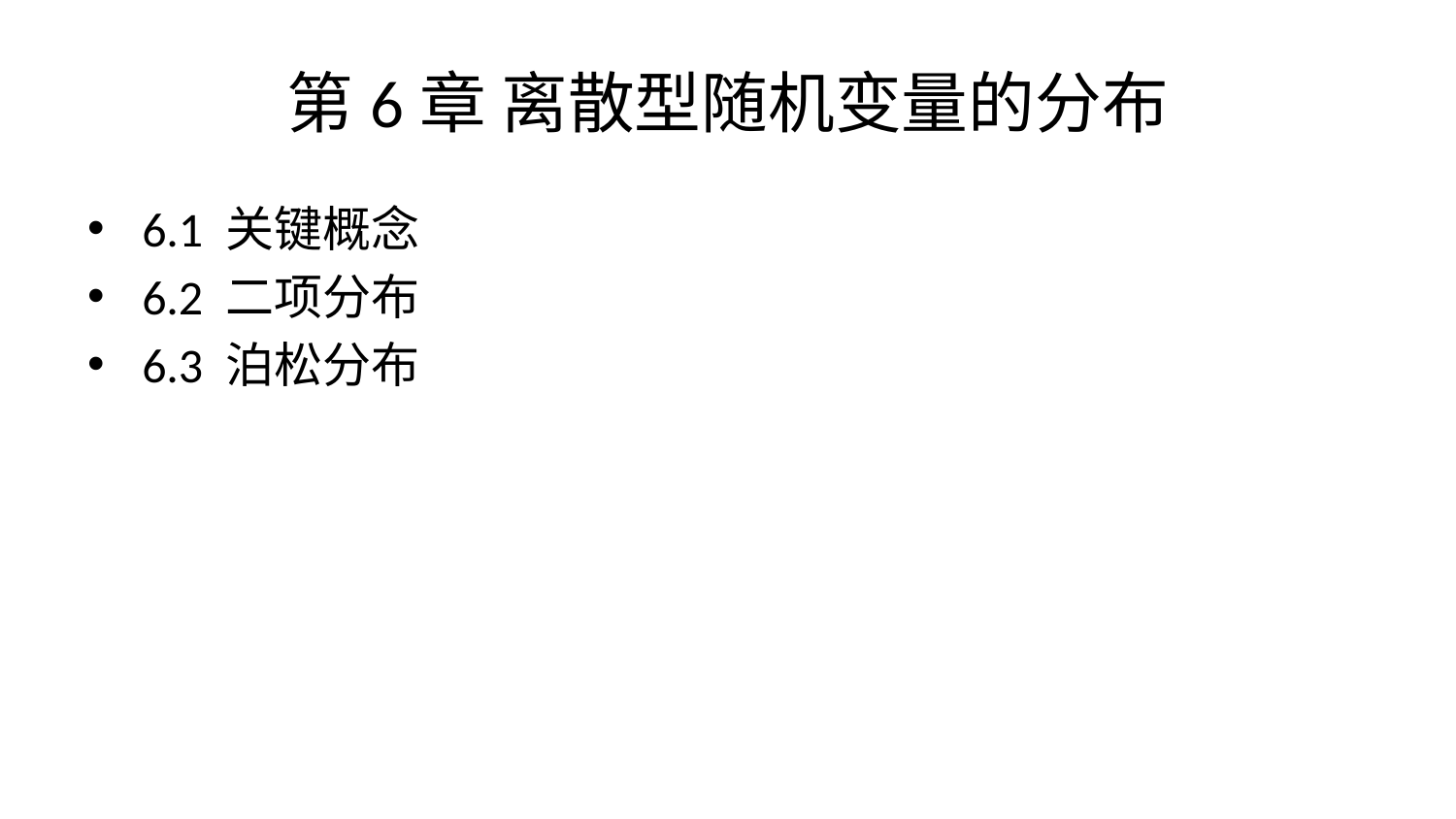

# 第6章 离散型随机变量的分布
6.1 关键概念
6.2 二项分布
6.3 泊松分布